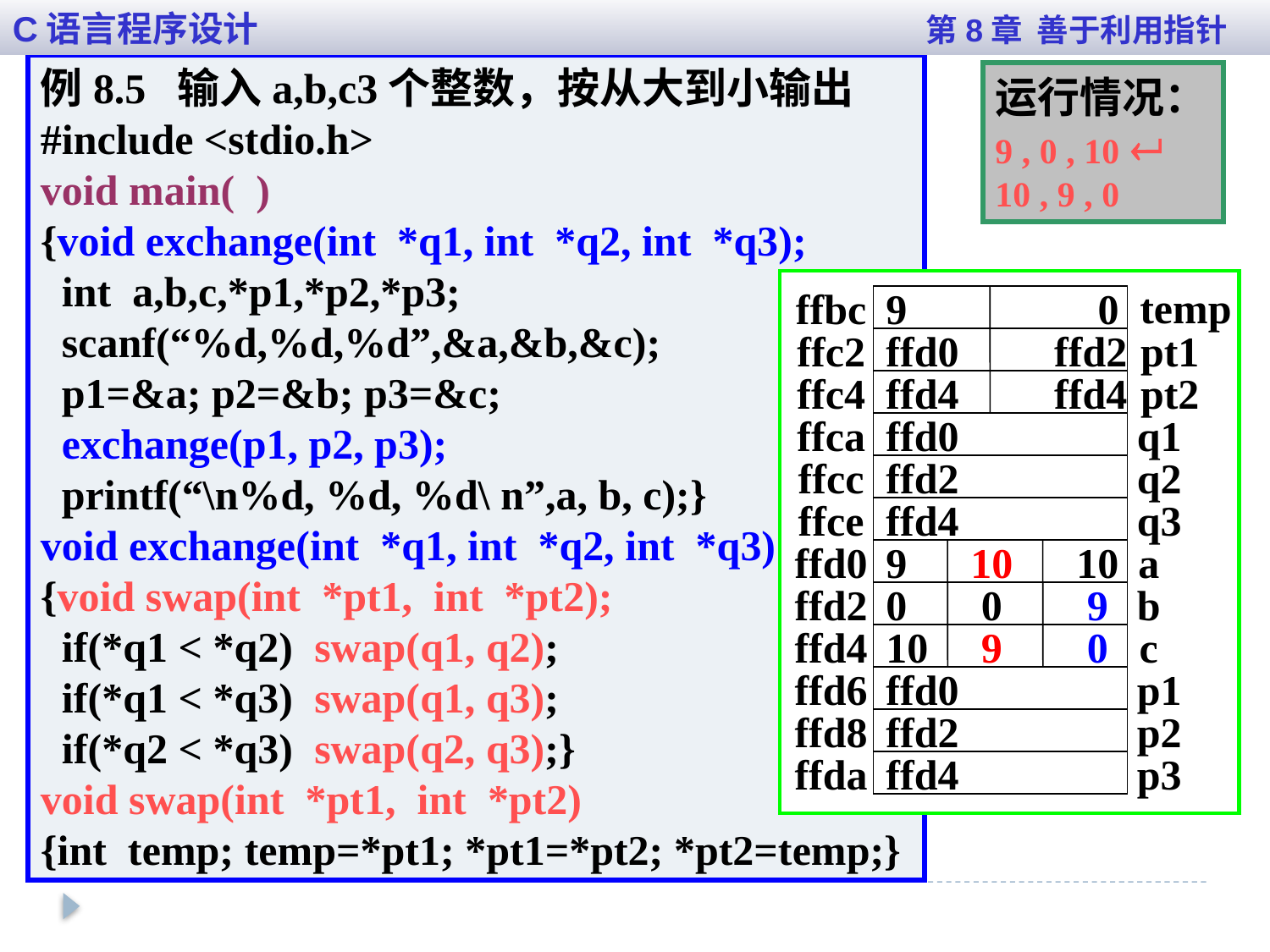

C语言程序设计                                                                                   第8章  善于利用指针
例8.5  输入a,b,c3个整数，按从大到小输出
#include <stdio.h>
void main(  )
{void exchange(int  *q1, int  *q2, int  *q3);
  int  a,b,c,*p1,*p2,*p3;
  scanf(“%d,%d,%d”,&a,&b,&c);
  p1=&a; p2=&b; p3=&c;
  exchange(p1, p2, p3);
  printf(“\n%d, %d, %d\ n”,a, b, c);}
void exchange(int  *q1, int  *q2, int  *q3)
{void swap(int  *pt1,  int  *pt2);
  if(*q1 < *q2)  swap(q1, q2);
  if(*q1 < *q3)  swap(q1, q3);
  if(*q2 < *q3)  swap(q2, q3);}
void swap(int  *pt1,  int  *pt2)
{int  temp; temp=*pt1; *pt1=*pt2; *pt2=temp;}
运行情况：
9 , 0 , 10 ↵
10 , 9 , 0

temp
pt1
pt2
q1
q2
q3
a
b
c
p1
p2
p3
ffbc
ffc2
ffc4
ffca
ffcc
ffce
ffd0
ffd2
ffd4
ffd6
ffd8
ffda
9                  0
ffd0         ffd2
ffd4         ffd4
ffd0
ffd4
0       0        9
10     9        0
ffd2
ffd4
ffd2
9      10      10
ffd0